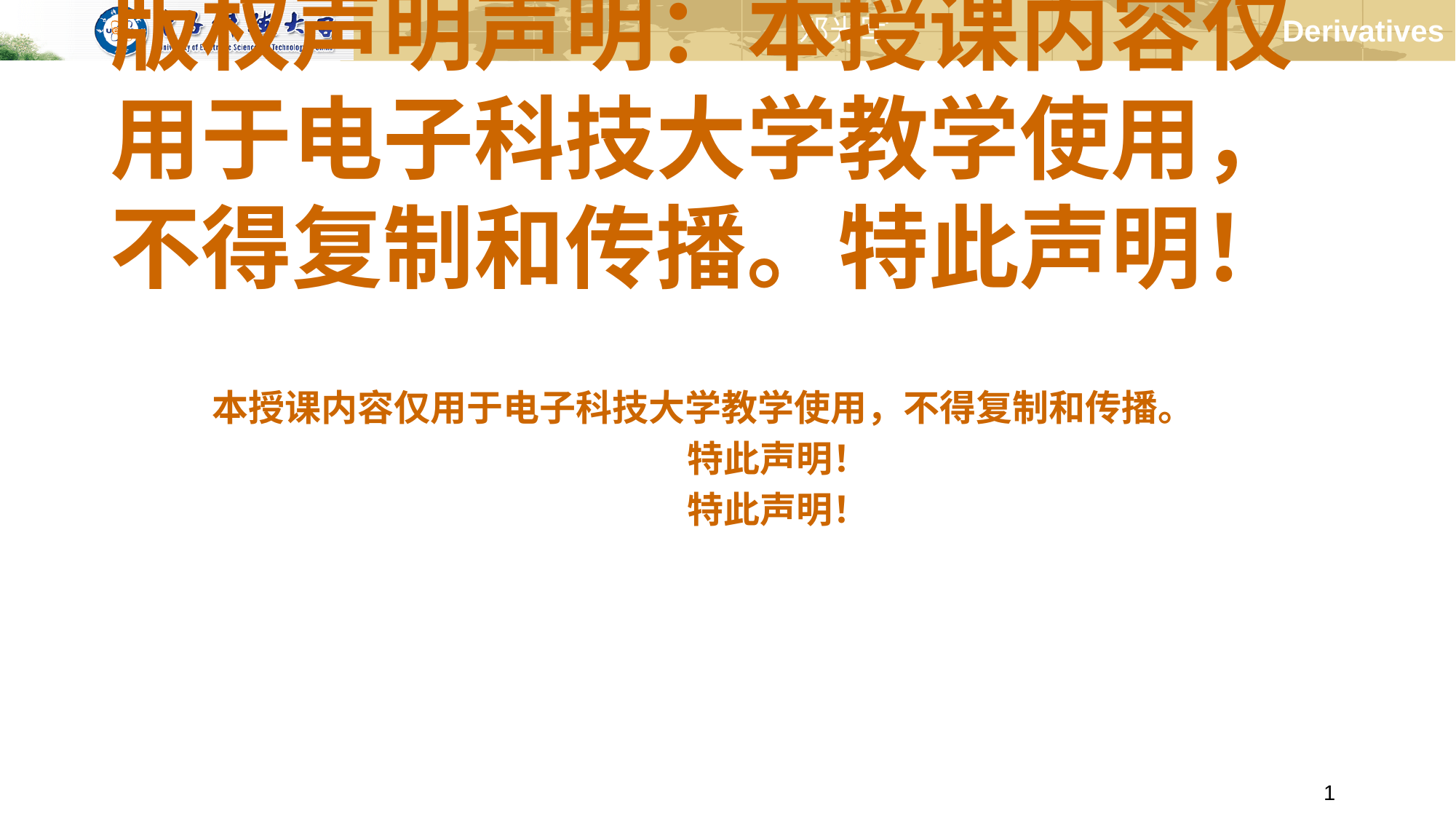

# 版权声明声明：本授课内容仅用于电子科技大学教学使用，不得复制和传播。特此声明！
本授课内容仅用于电子科技大学教学使用，不得复制和传播。
特此声明！
特此声明！